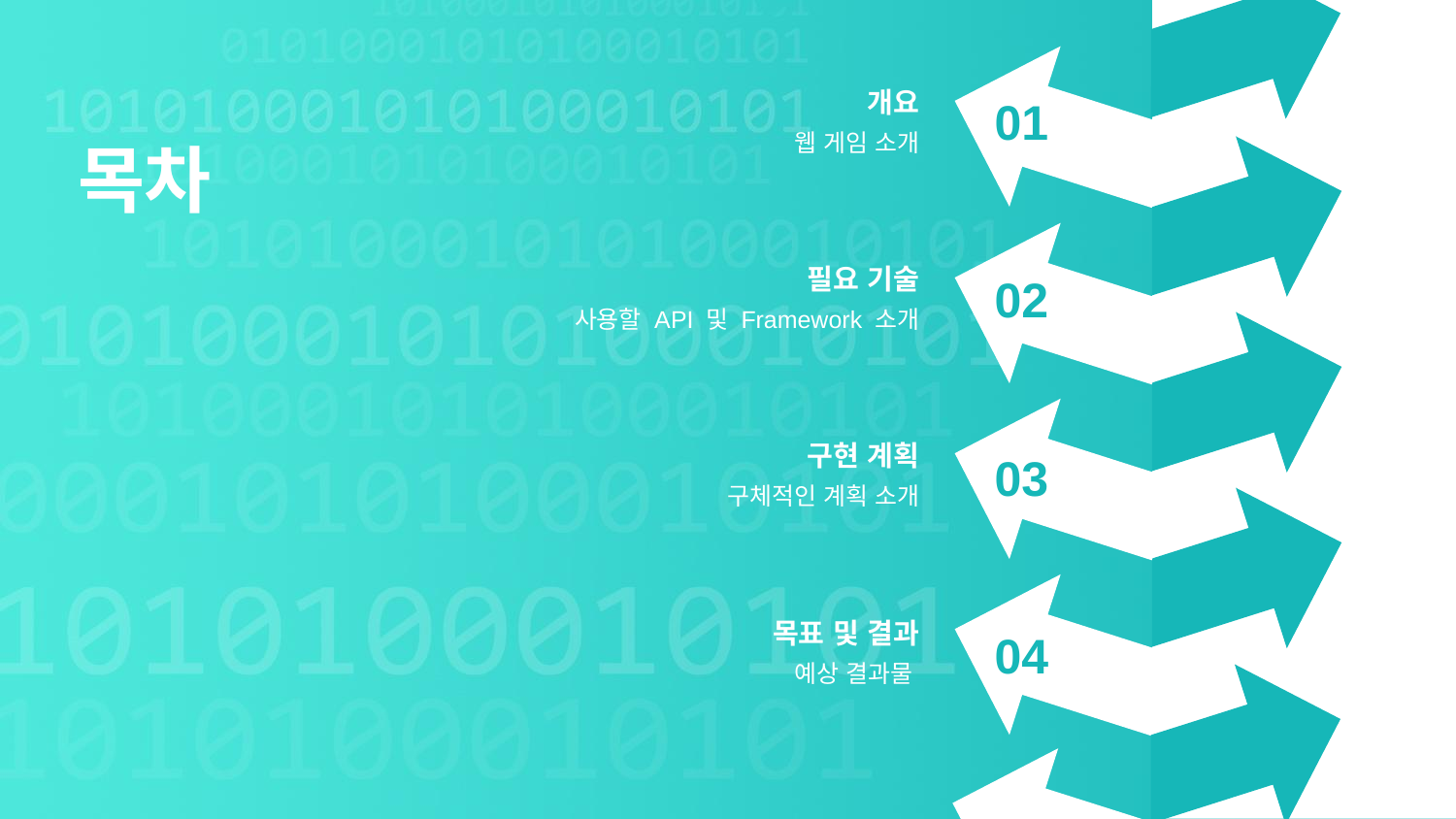

개요
웹 게임 소개
01
목차

필요 기술
사용할 API 및 Framework 소개
02

구현 계획
구체적인 계획 소개
03

목표 및 결과
예상 결과물
04